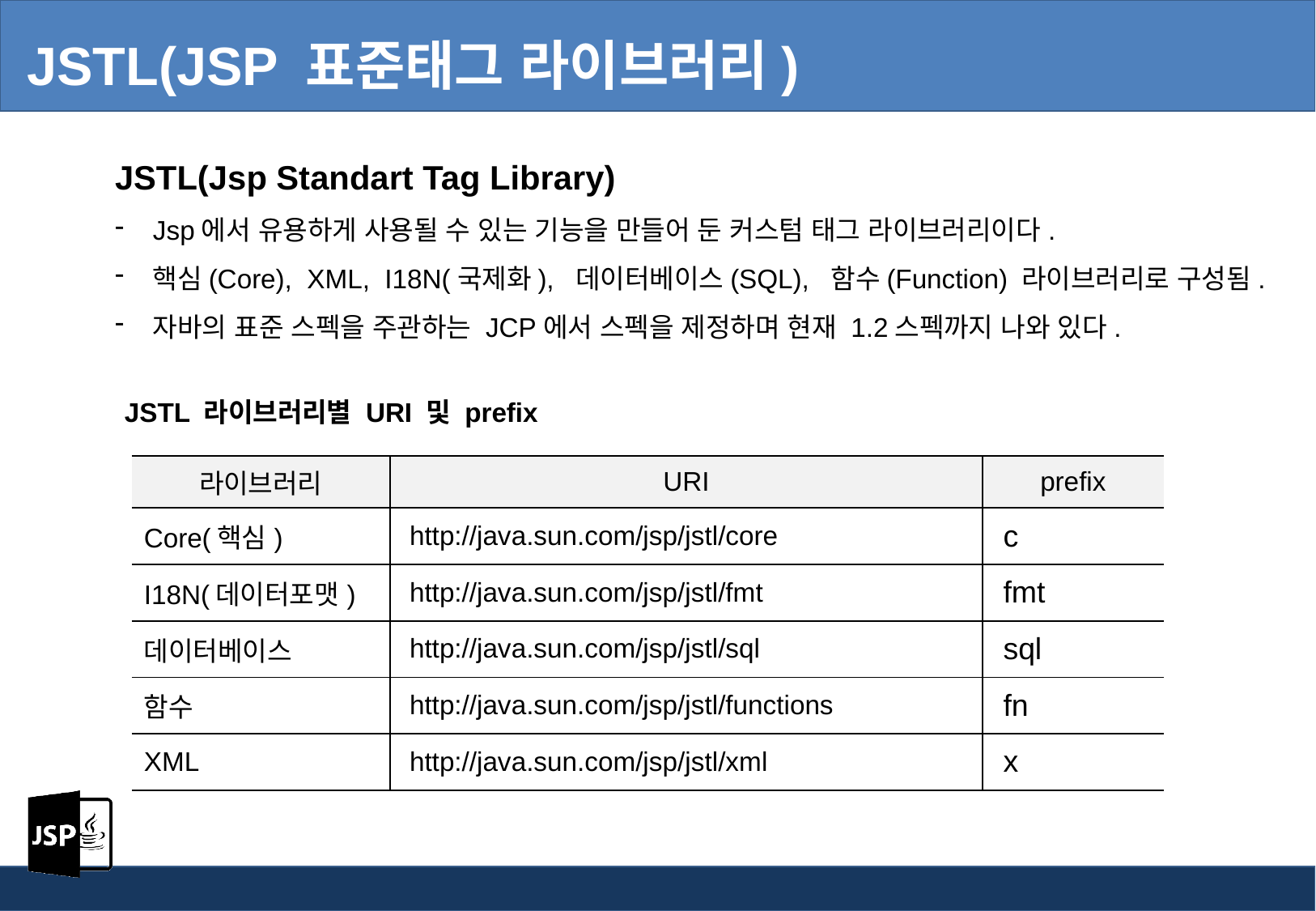

JSTL(JSP 표준태그 라이브러리)
JSTL(Jsp Standart Tag Library)
Jsp에서 유용하게 사용될 수 있는 기능을 만들어 둔 커스텀 태그 라이브러리이다.
핵심(Core),  XML,  I18N(국제화),  데이터베이스(SQL),  함수(Function) 라이브러리로 구성됨.
자바의 표준 스펙을 주관하는 JCP에서 스펙을 제정하며 현재 1.2스펙까지 나와 있다.
JSTL 라이브러리별 URI 및 prefix
| 라이브러리 | URI | prefix |
| --- | --- | --- |
| Core(핵심) | http://java.sun.com/jsp/jstl/core | c |
| I18N(데이터포맷) | http://java.sun.com/jsp/jstl/fmt | fmt |
| 데이터베이스 | http://java.sun.com/jsp/jstl/sql | sql |
| 함수 | http://java.sun.com/jsp/jstl/functions | fn |
| XML | http://java.sun.com/jsp/jstl/xml | x |